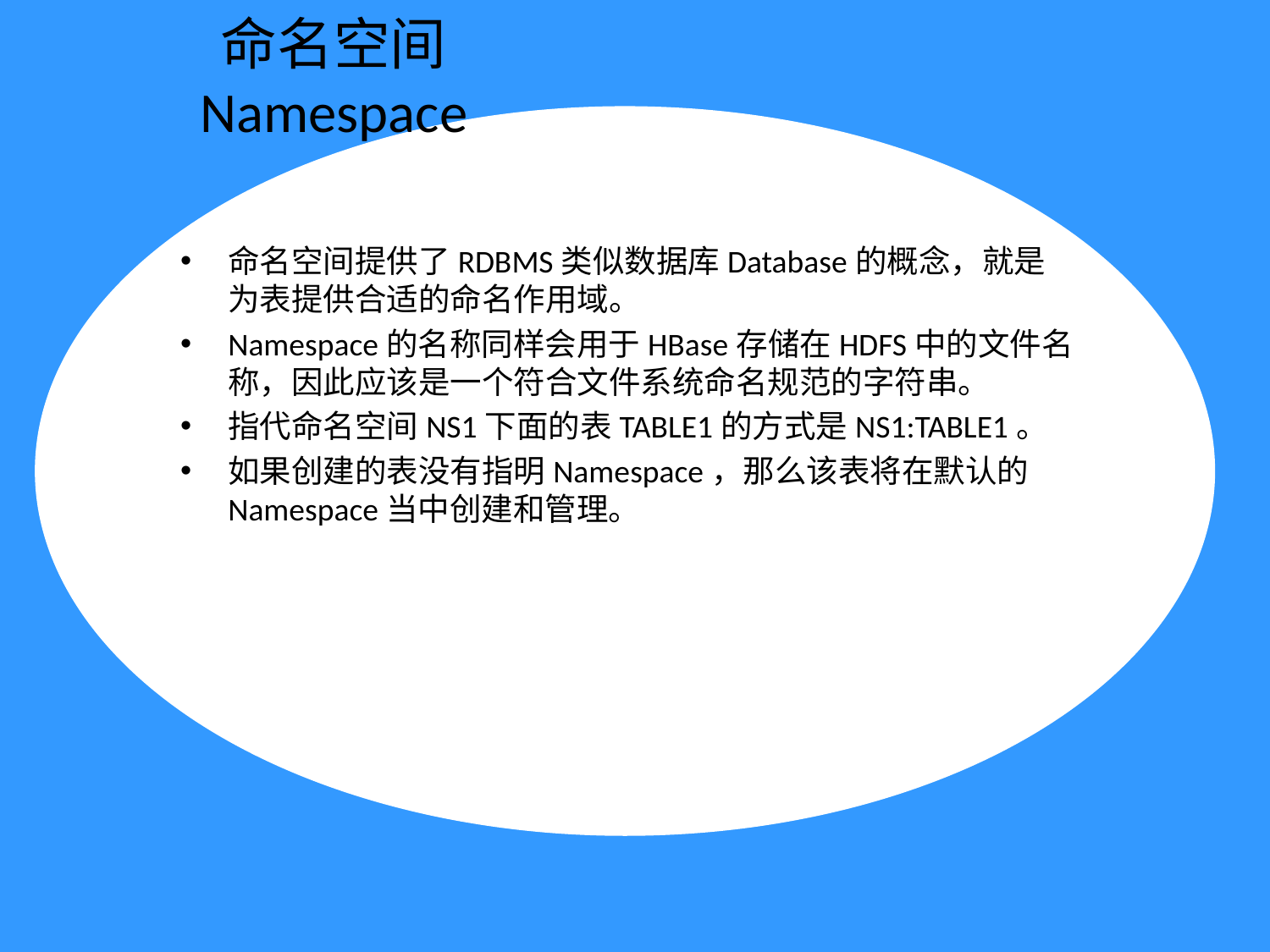

# 命名空间 Namespace
命名空间提供了RDBMS类似数据库Database的概念，就是为表提供合适的命名作用域。
Namespace的名称同样会用于HBase存储在HDFS中的文件名称，因此应该是一个符合文件系统命名规范的字符串。
指代命名空间NS1下面的表TABLE1的方式是NS1:TABLE1。
如果创建的表没有指明Namespace，那么该表将在默认的Namespace当中创建和管理。